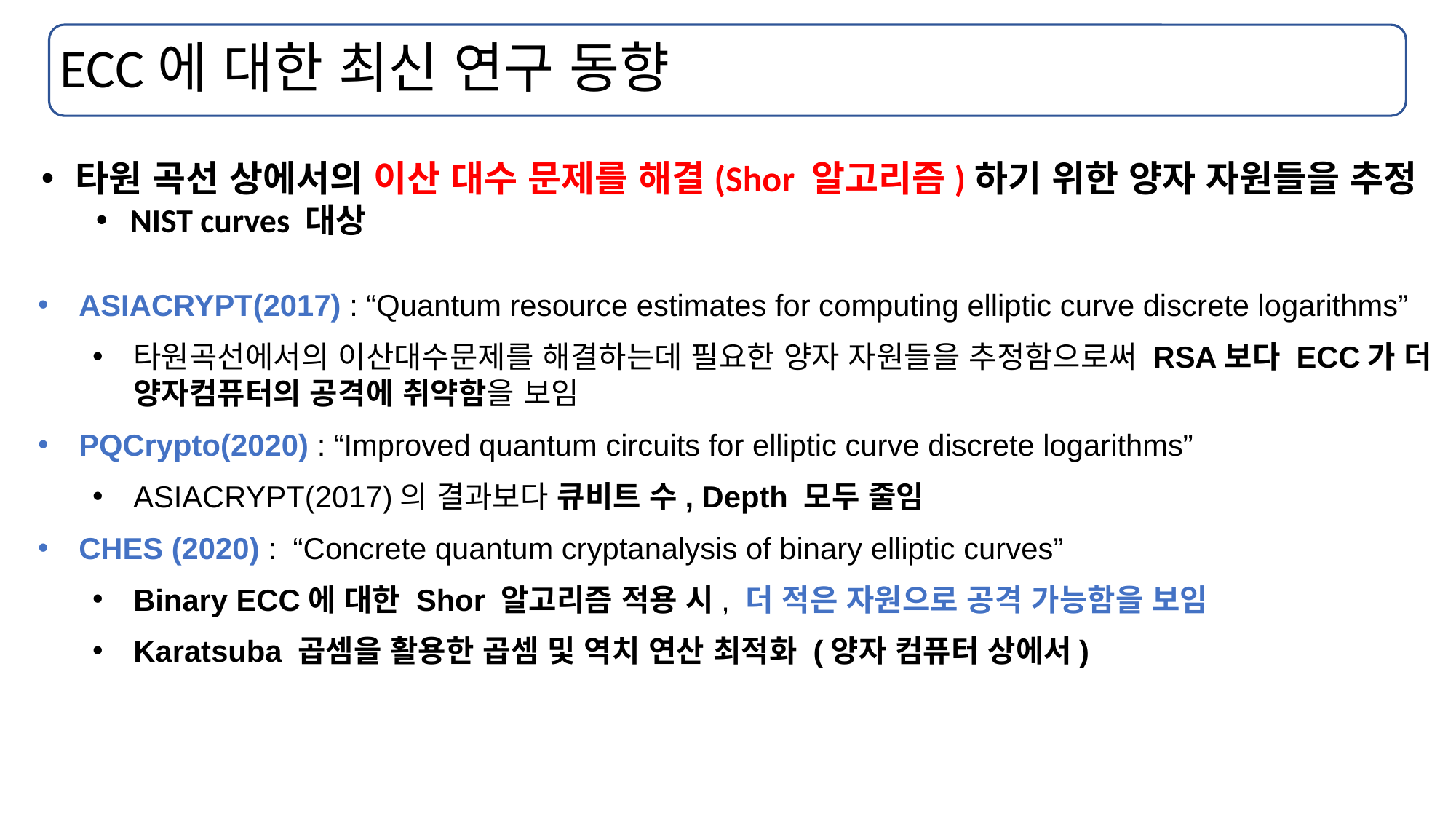

# ECC에 대한 최신 연구 동향
타원 곡선 상에서의 이산 대수 문제를 해결(Shor 알고리즘)하기 위한 양자 자원들을 추정
NIST curves 대상
ASIACRYPT(2017) : “Quantum resource estimates for computing elliptic curve discrete logarithms”
타원곡선에서의 이산대수문제를 해결하는데 필요한 양자 자원들을 추정함으로써 RSA보다 ECC가 더 양자컴퓨터의 공격에 취약함을 보임
PQCrypto(2020) : “Improved quantum circuits for elliptic curve discrete logarithms”
ASIACRYPT(2017)의 결과보다 큐비트 수, Depth 모두 줄임
CHES (2020) :  “Concrete quantum cryptanalysis of binary elliptic curves”
Binary ECC에 대한 Shor 알고리즘 적용 시, 더 적은 자원으로 공격 가능함을 보임
Karatsuba 곱셈을 활용한 곱셈 및 역치 연산 최적화 (양자 컴퓨터 상에서)